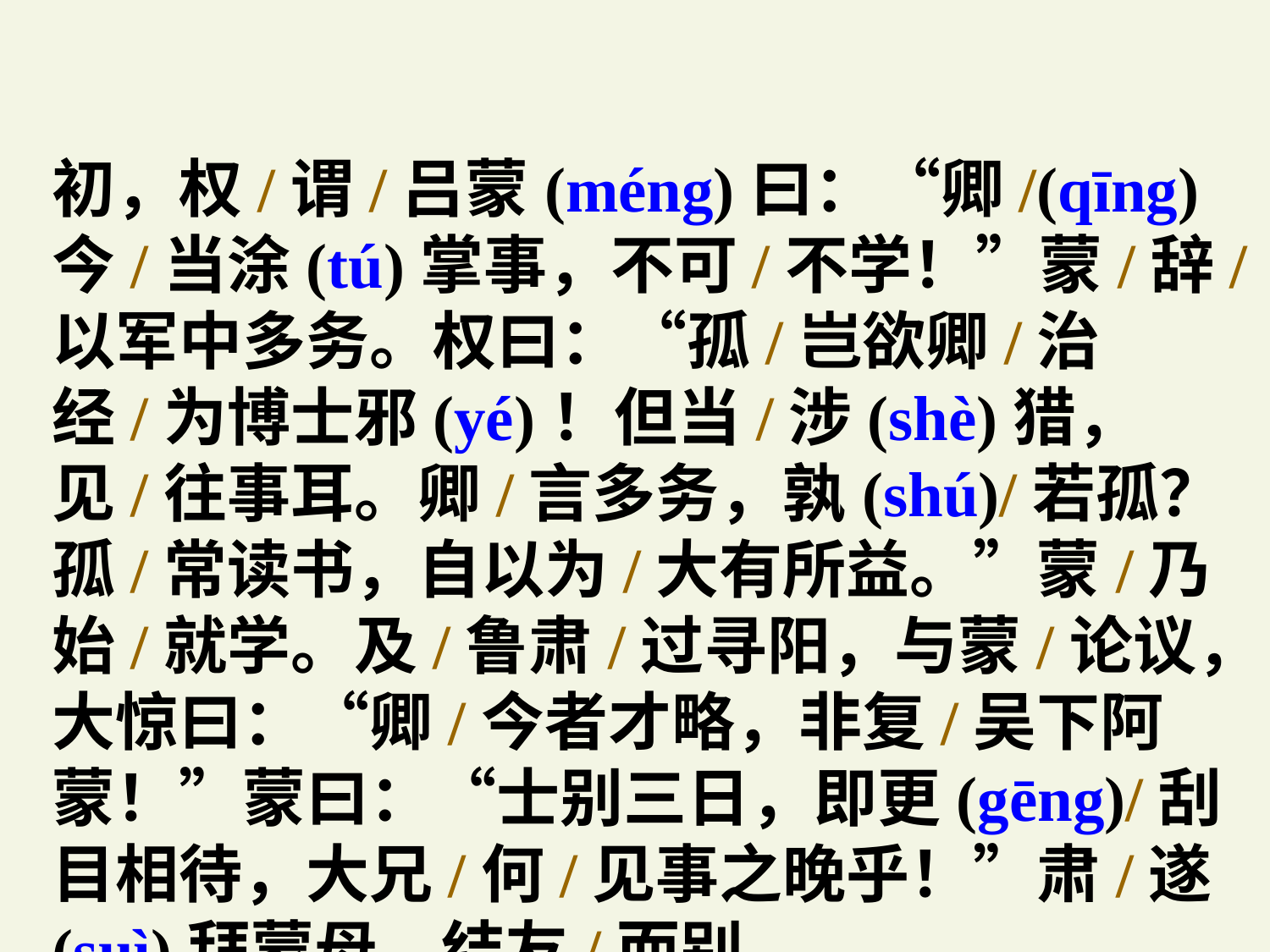

初，权/谓/吕蒙(méng)曰：“卿/(qīng)今/当涂(tú)掌事，不可/不学！”蒙/辞/以军中多务。权曰：“孤/岂欲卿/治经/为博士邪(yé)！但当/涉(shè)猎，见/往事耳。卿/言多务，孰(shú)/若孤？孤/常读书，自以为/大有所益。”蒙/乃始/就学。及/鲁肃/过寻阳，与蒙/论议，大惊曰：“卿/今者才略，非复/吴下阿蒙！”蒙曰：“士别三日，即更(gēng)/刮目相待，大兄/何/见事之晚乎！”肃/遂(suì)拜蒙母，结友/而别。